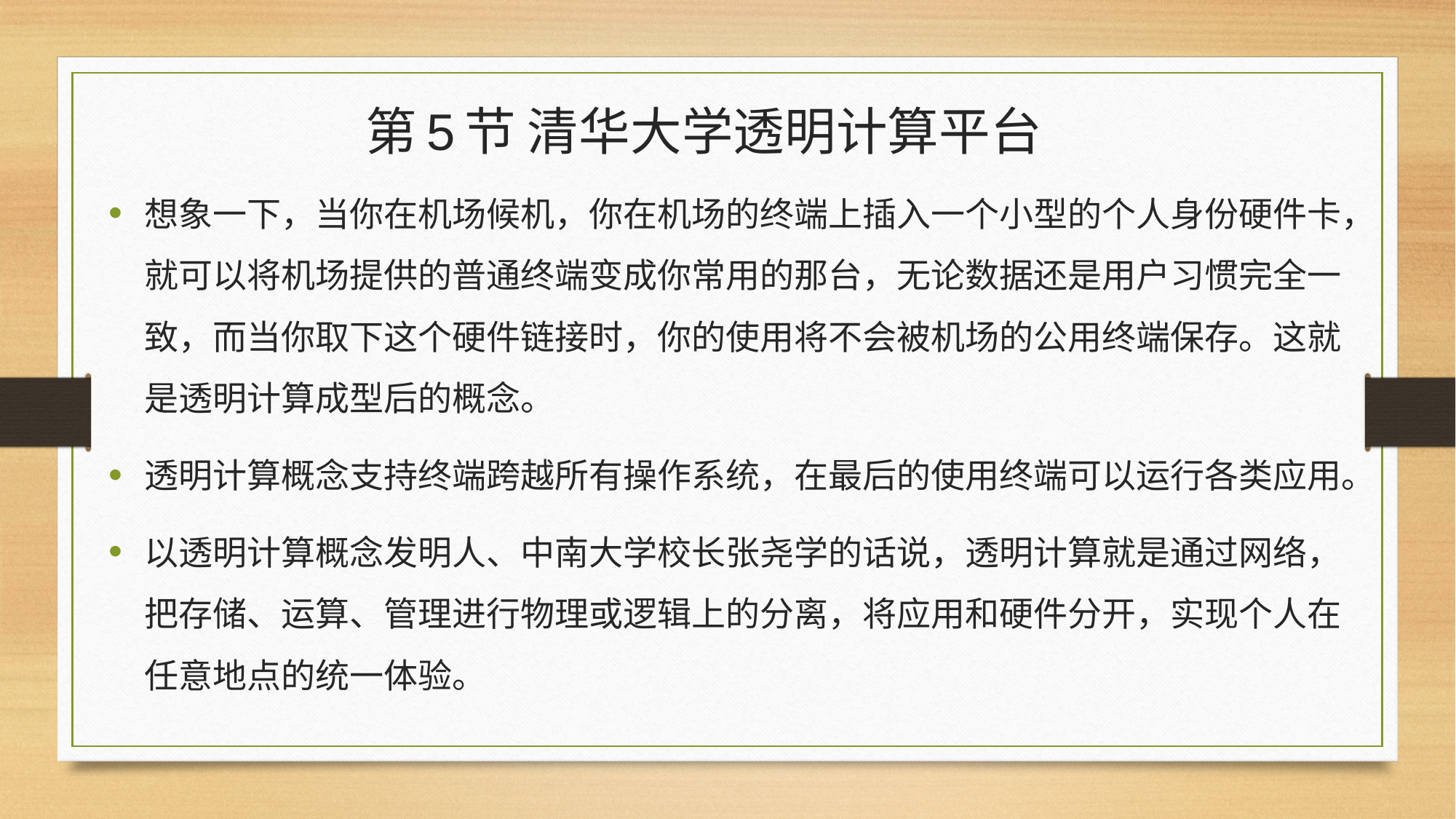

第5节 清华大学透明计算平台
想象一下，当你在机场候机，你在机场的终端上插入一个小型的个人身份硬件卡，就可以将机场提供的普通终端变成你常用的那台，无论数据还是用户习惯完全一致，而当你取下这个硬件链接时，你的使用将不会被机场的公用终端保存。这就是透明计算成型后的概念。
透明计算概念支持终端跨越所有操作系统，在最后的使用终端可以运行各类应用。
以透明计算概念发明人、中南大学校长张尧学的话说，透明计算就是通过网络，把存储、运算、管理进行物理或逻辑上的分离，将应用和硬件分开，实现个人在任意地点的统一体验。